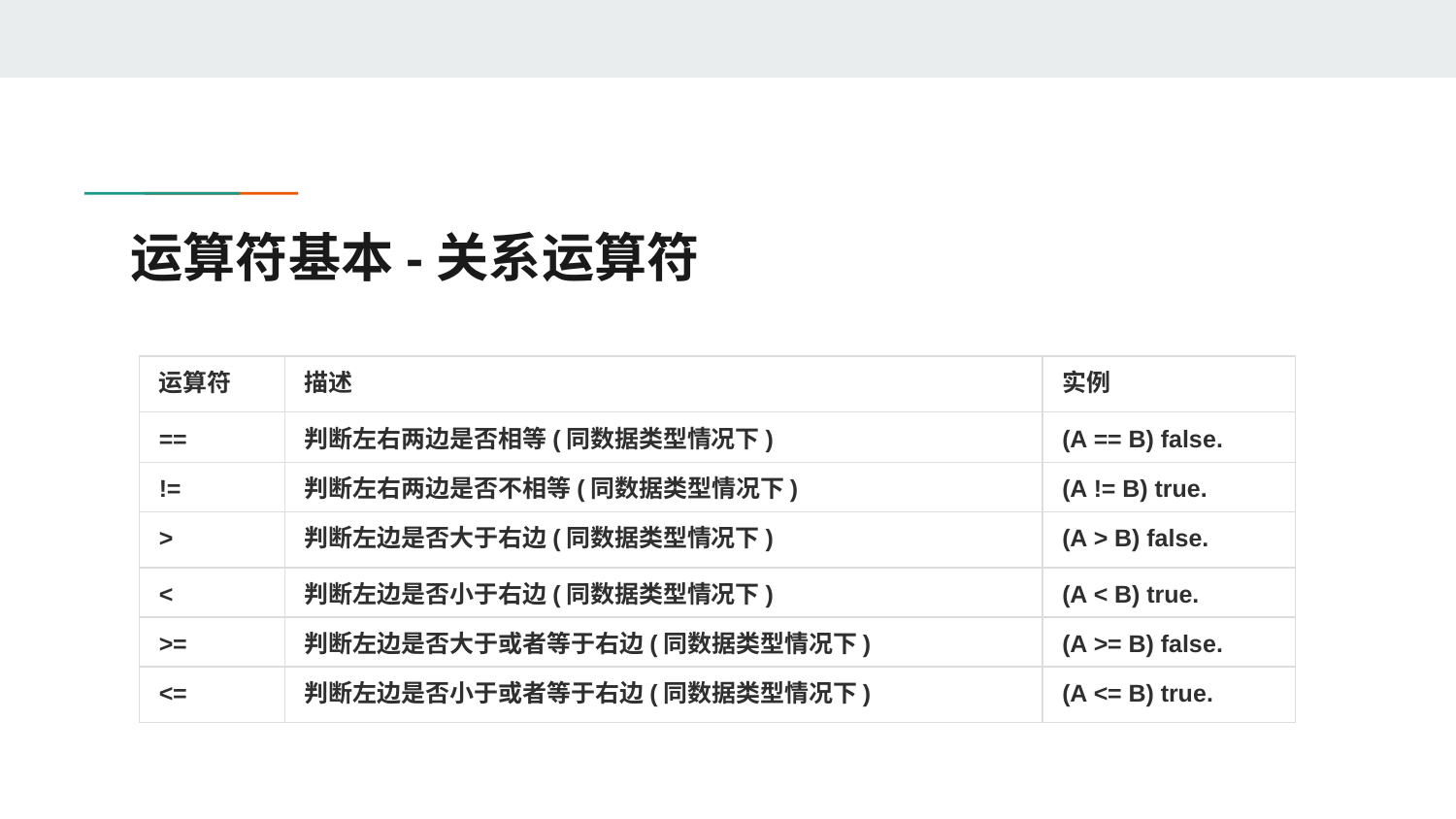

# 运算符基本-关系运算符

| 运算符 | 描述 | 实例 |
| --- | --- | --- |
| == | 判断左右两边是否相等(同数据类型情况下) | (A == B) false. |
| != | 判断左右两边是否不相等(同数据类型情况下) | (A != B) true. |
| > | 判断左边是否大于右边(同数据类型情况下) | (A > B) false. |
| < | 判断左边是否小于右边(同数据类型情况下) | (A < B) true. |
| >= | 判断左边是否大于或者等于右边(同数据类型情况下) | (A >= B) false. |
| <= | 判断左边是否小于或者等于右边(同数据类型情况下) | (A <= B) true. |